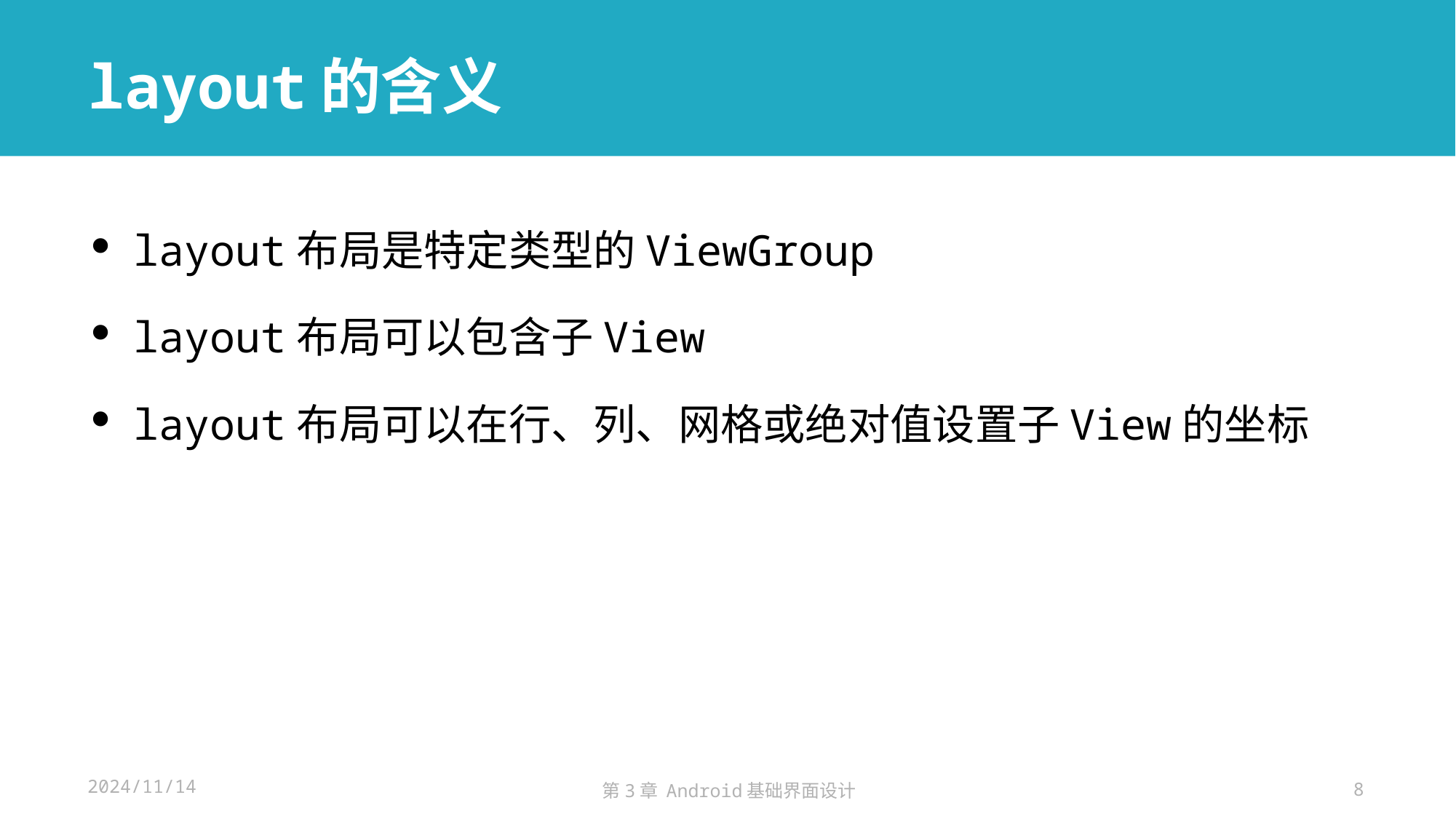

# layout的含义
layout布局是特定类型的ViewGroup
layout布局可以包含子View
layout布局可以在行、列、网格或绝对值设置子View的坐标
2024/11/14
第3章 Android基础界面设计
8